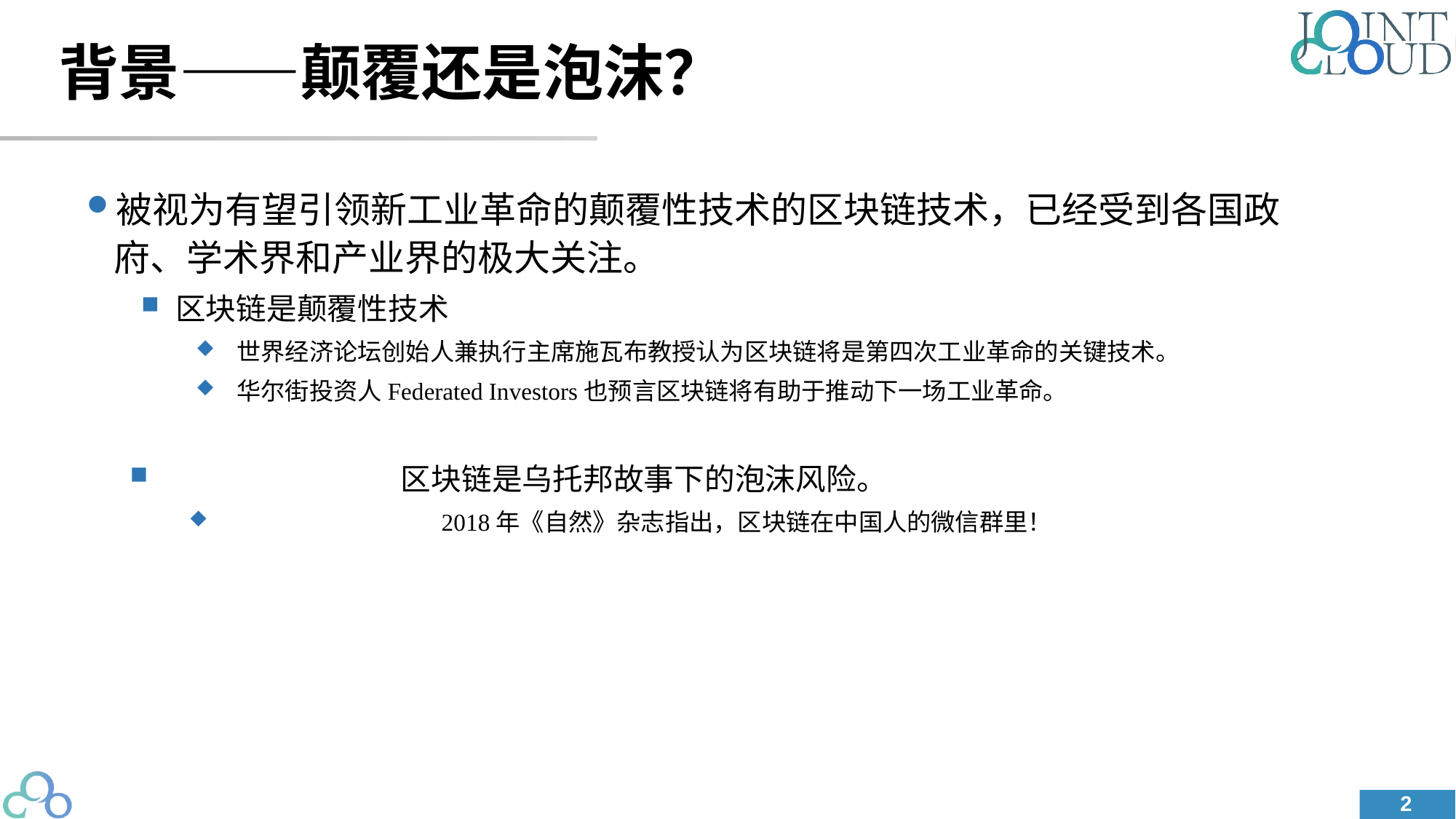

# 背景——颠覆还是泡沫？
被视为有望引领新工业革命的颠覆性技术的区块链技术，已经受到各国政府、学术界和产业界的极大关注。
区块链是颠覆性技术
世界经济论坛创始人兼执行主席施瓦布教授认为区块链将是第四次工业革命的关键技术。
华尔街投资人Federated Investors也预言区块链将有助于推动下一场工业革命。

		 区块链是乌托邦故事下的泡沫风险。
		2018年《自然》杂志指出，区块链在中国人的微信群里！

2